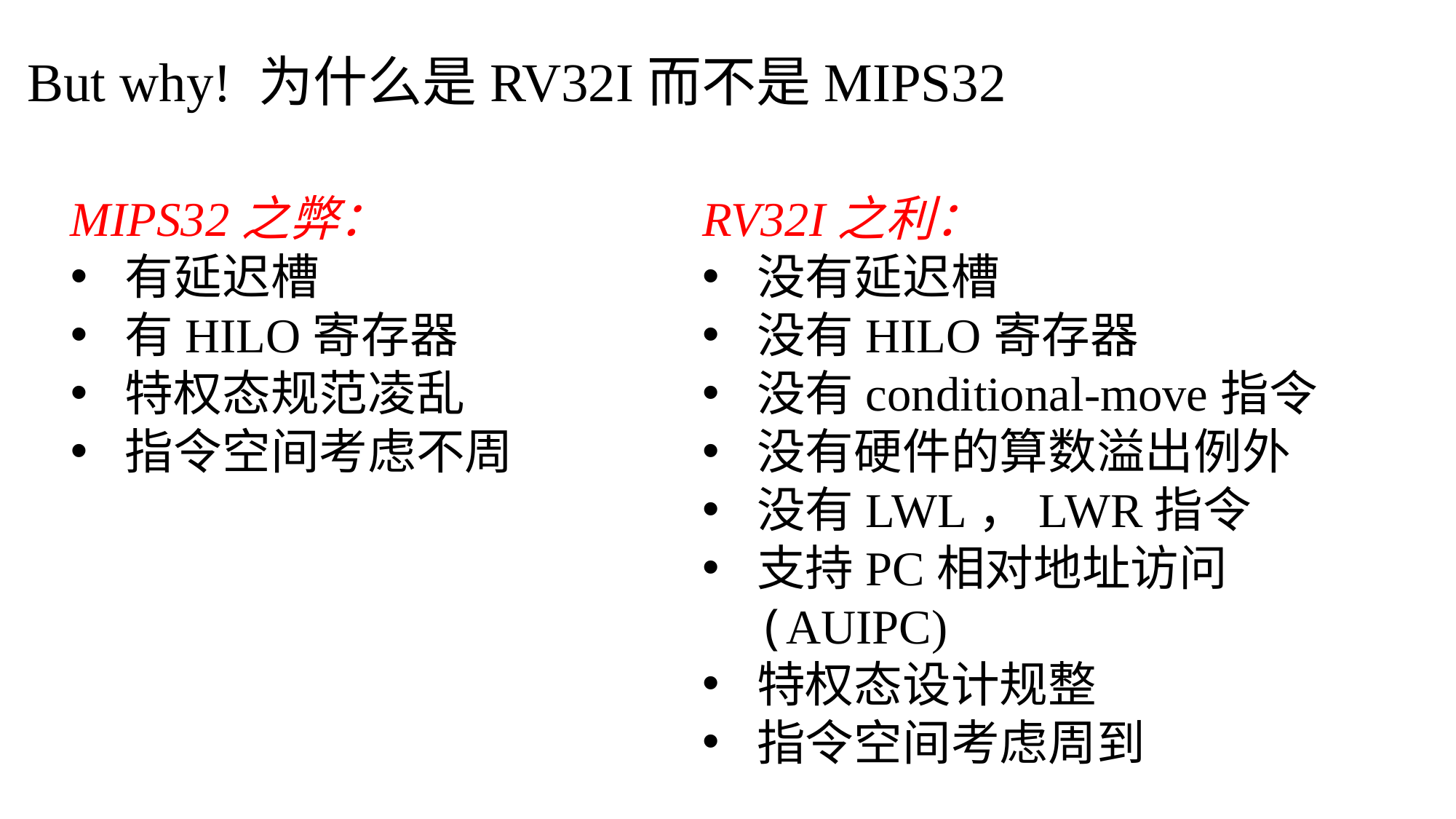

But why! 为什么是RV32I而不是MIPS32
MIPS32之弊：
有延迟槽
有HILO寄存器
特权态规范凌乱
指令空间考虑不周

RV32I之利：
没有延迟槽
没有HILO寄存器
没有conditional-move指令
没有硬件的算数溢出例外
没有LWL，LWR指令
支持PC相对地址访问(AUIPC)
特权态设计规整
指令空间考虑周到